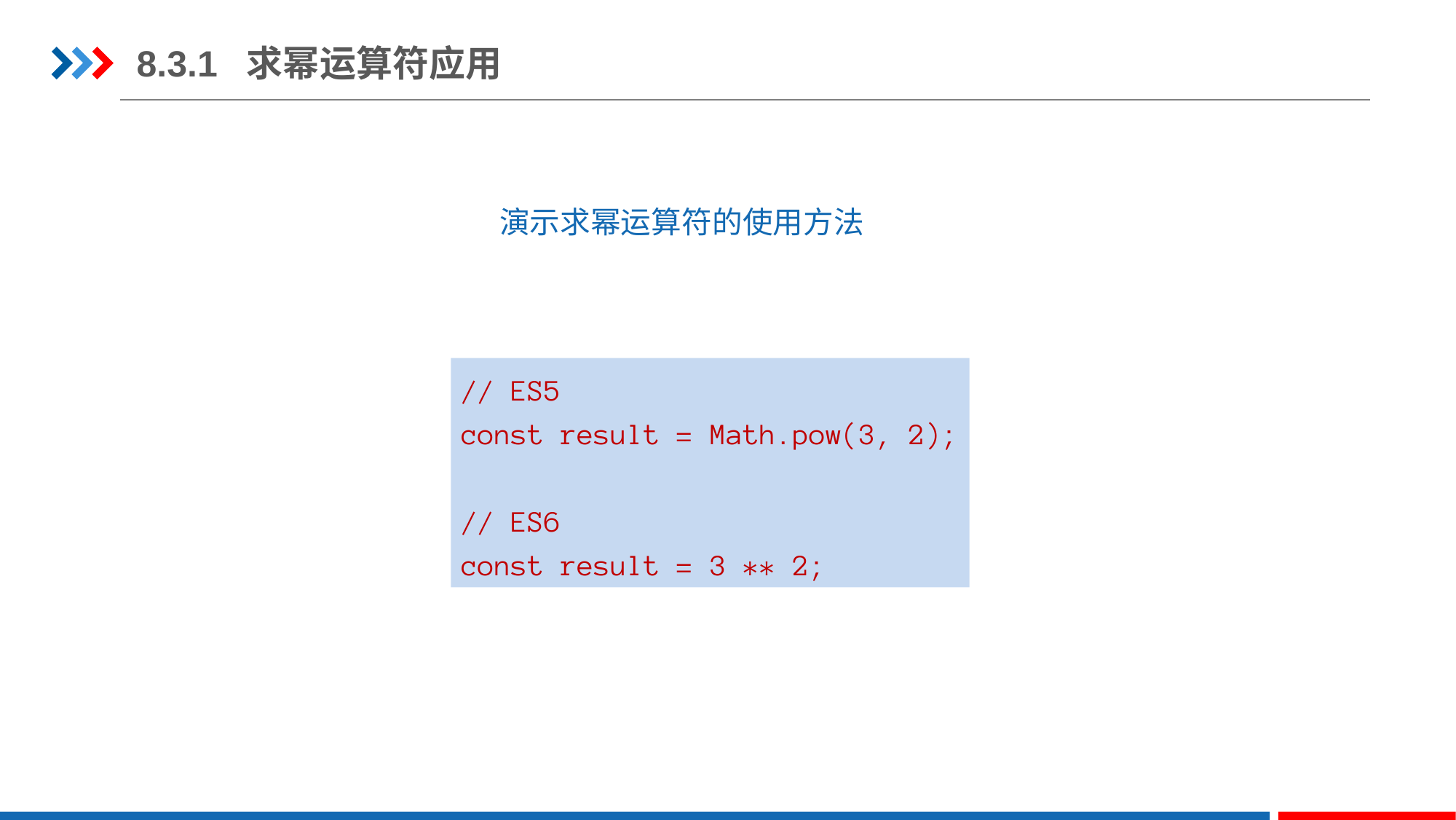

8.3.1  求幂运算符应用
演示求幂运算符的使用方法
// ES5
const result = Math.pow(3, 2);

// ES6
const result = 3 ** 2;